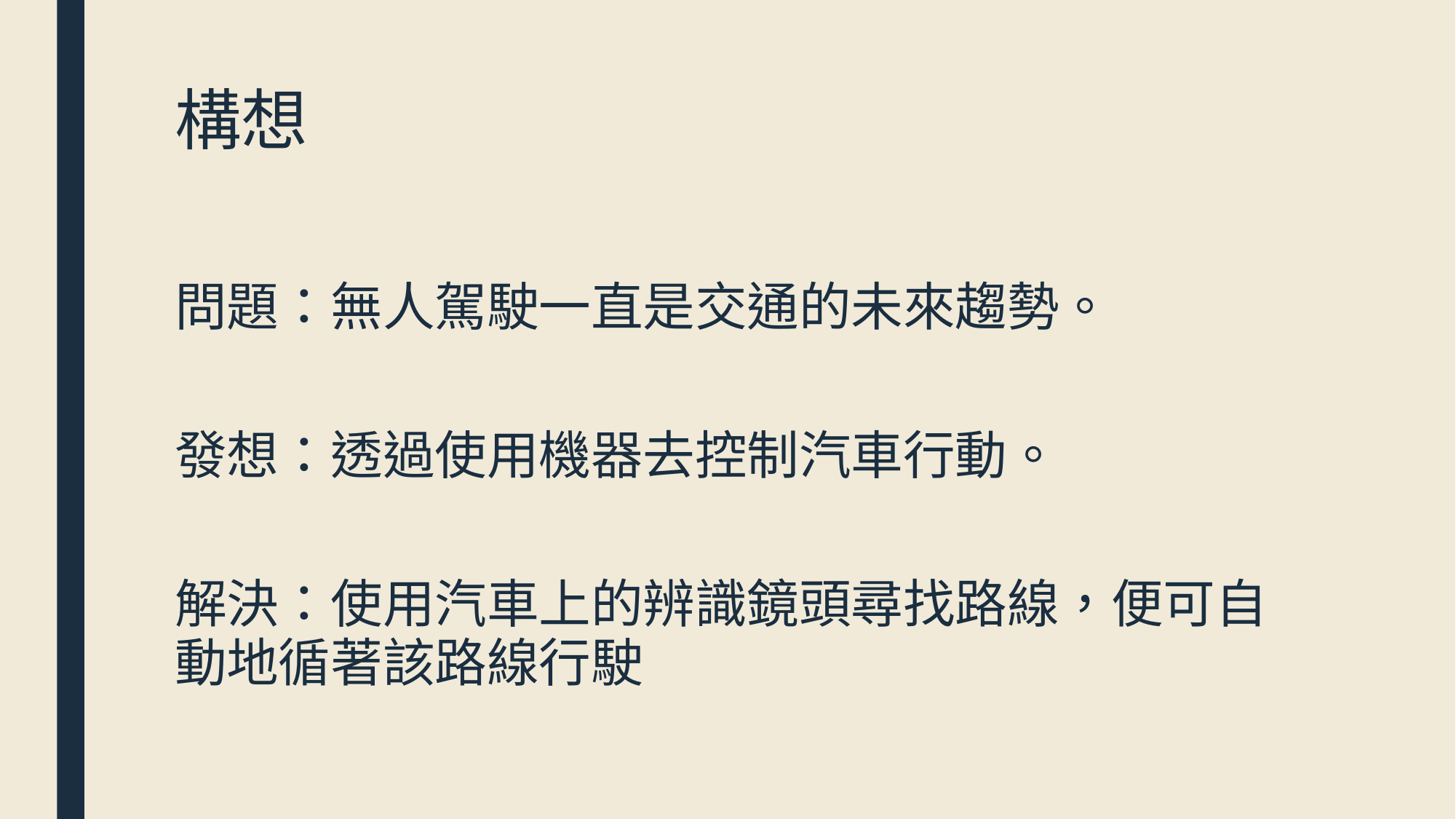

# 構想
問題：無人駕駛一直是交通的未來趨勢。

發想：透過使用機器去控制汽車行動。

解決：使用汽車上的辨識鏡頭尋找路線，便可自動地循著該路線行駛